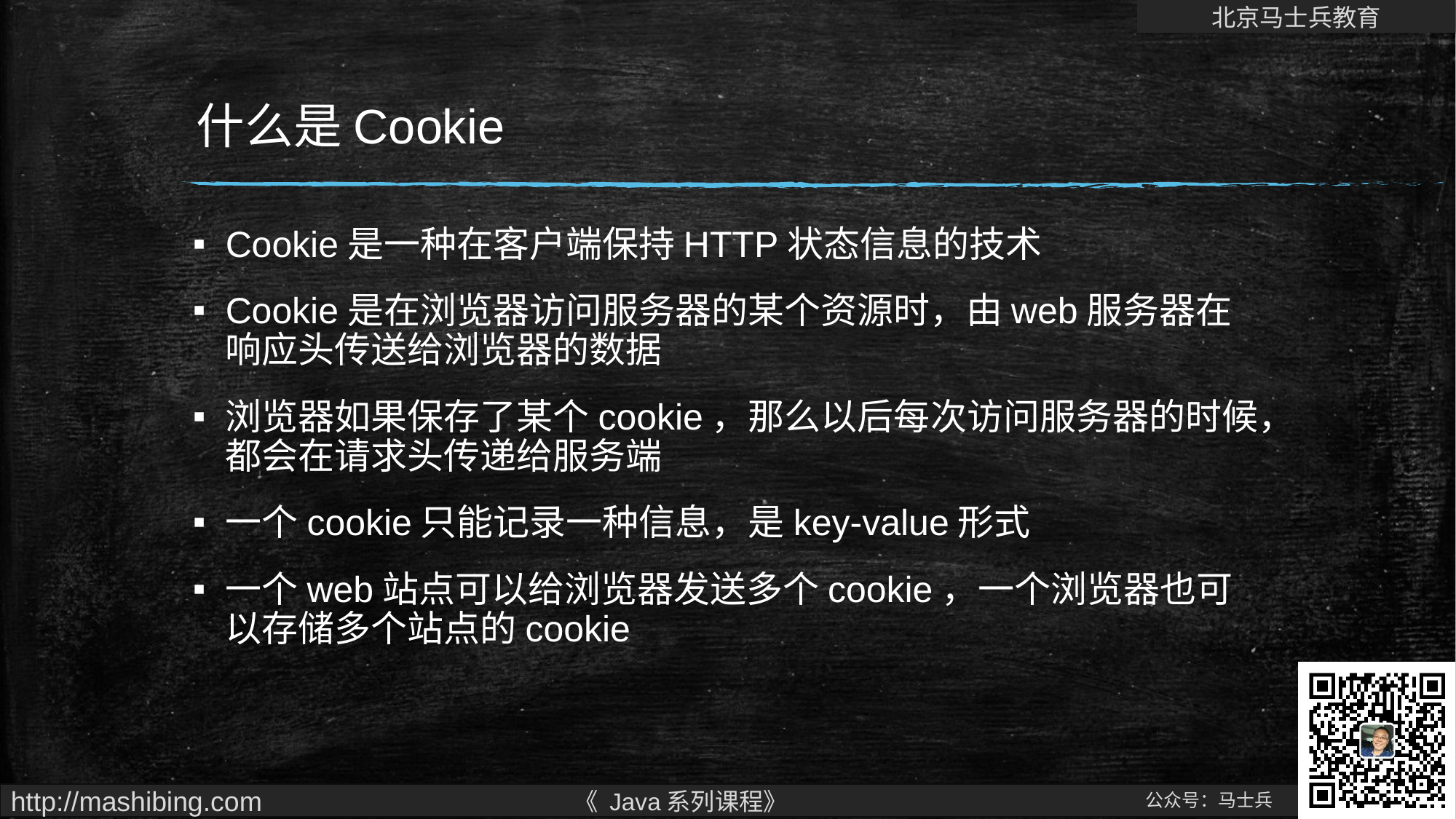

# 什么是Cookie
Cookie是一种在客户端保持HTTP状态信息的技术
Cookie是在浏览器访问服务器的某个资源时，由web服务器在响应头传送给浏览器的数据
浏览器如果保存了某个cookie，那么以后每次访问服务器的时候，都会在请求头传递给服务端
一个cookie只能记录一种信息，是key-value形式
一个web站点可以给浏览器发送多个cookie，一个浏览器也可以存储多个站点的cookie